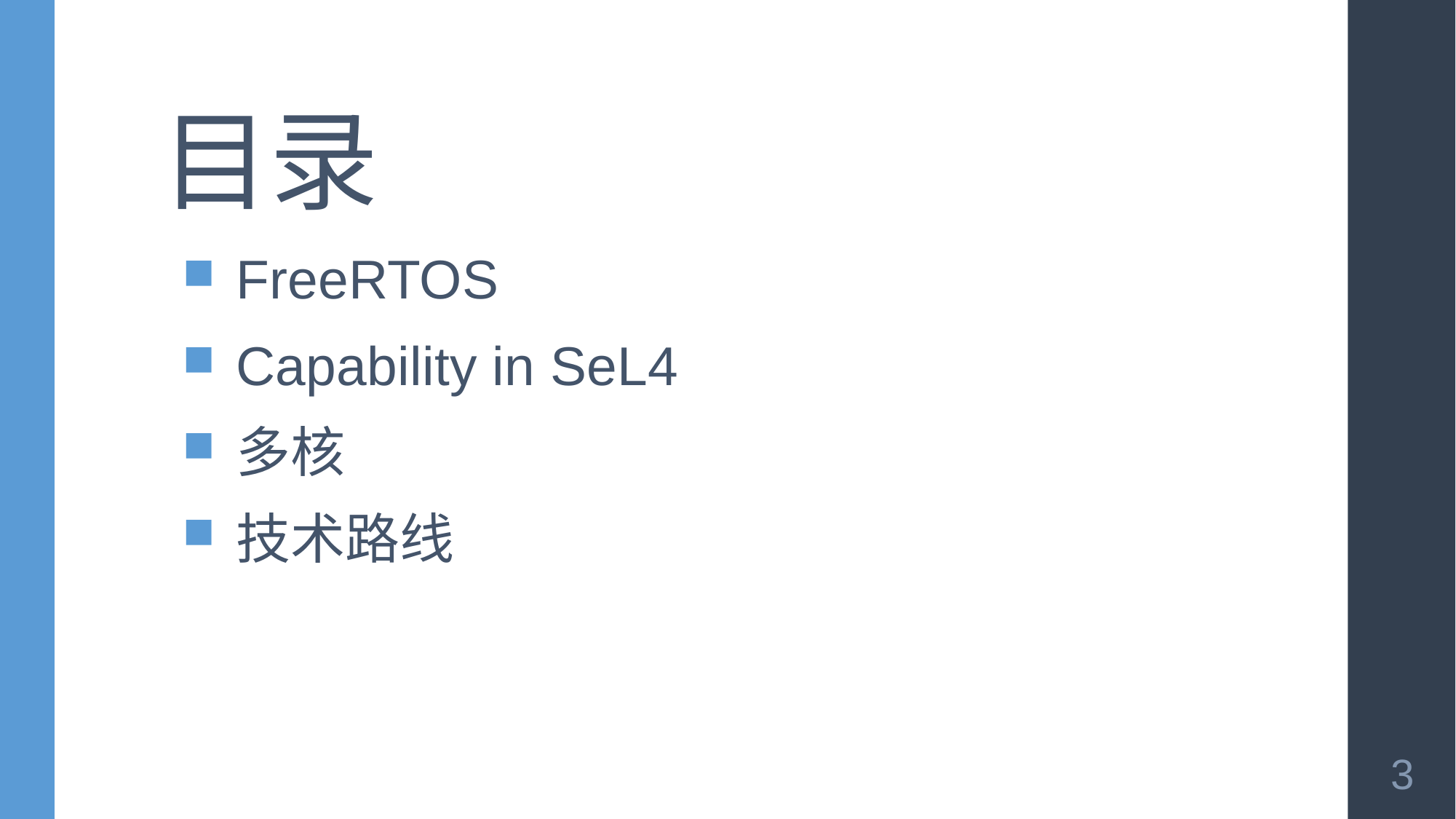

# 目录
FreeRTOS
Capability in SeL4
多核
技术路线

3